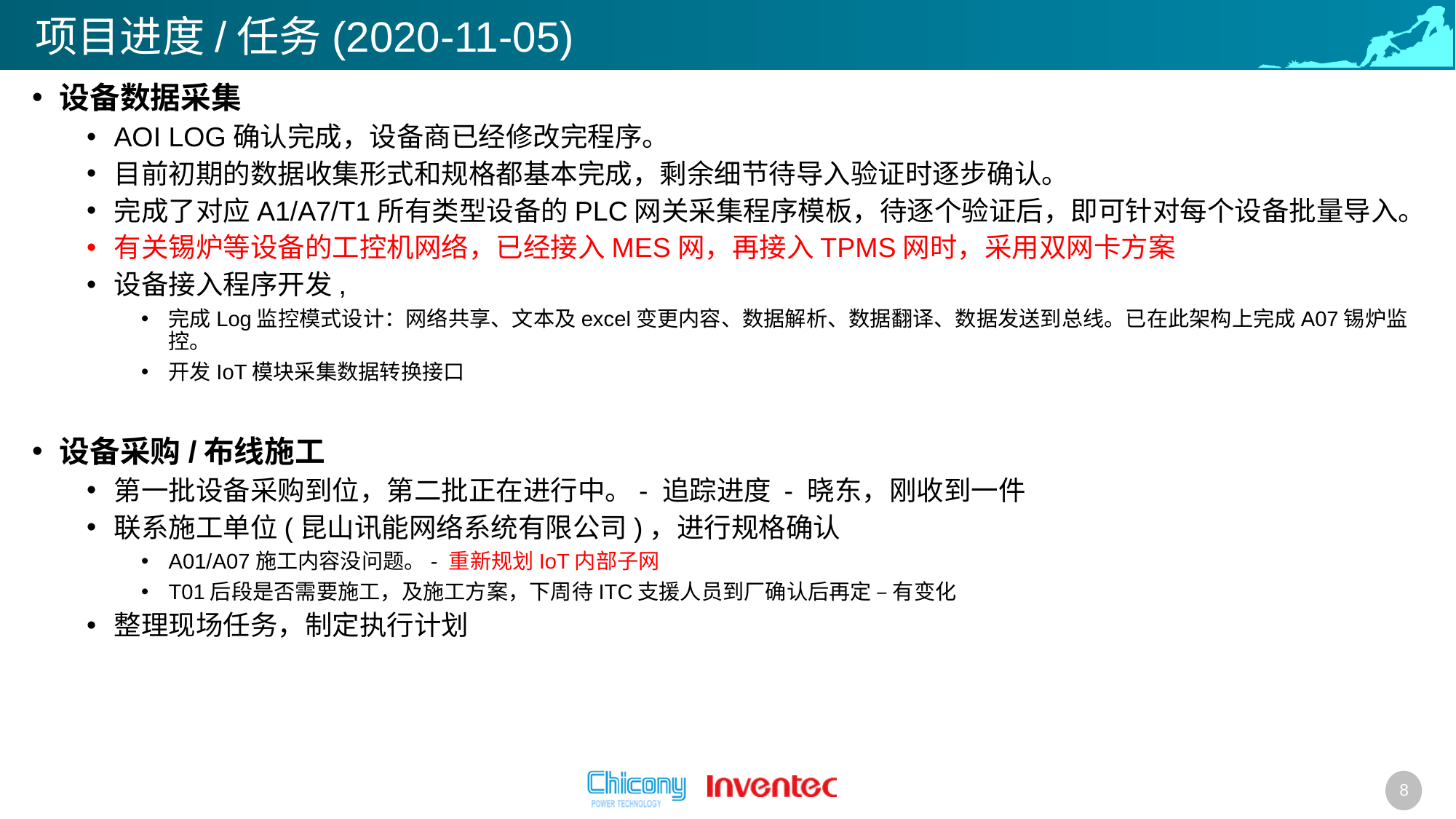

# 项目进度/任务(2020-11-05)
设备数据采集
AOI LOG确认完成，设备商已经修改完程序。
目前初期的数据收集形式和规格都基本完成，剩余细节待导入验证时逐步确认。
完成了对应A1/A7/T1所有类型设备的PLC网关采集程序模板，待逐个验证后，即可针对每个设备批量导入。
有关锡炉等设备的工控机网络，已经接入MES网，再接入TPMS网时，采用双网卡方案
设备接入程序开发,
完成Log监控模式设计：网络共享、文本及excel变更内容、数据解析、数据翻译、数据发送到总线。已在此架构上完成A07锡炉监控。
开发IoT模块采集数据转换接口

设备采购/布线施工
第一批设备采购到位，第二批正在进行中。- 追踪进度 - 晓东，刚收到一件
联系施工单位(昆山讯能网络系统有限公司)，进行规格确认
A01/A07施工内容没问题。- 重新规划IoT内部子网
T01后段是否需要施工，及施工方案，下周待ITC支援人员到厂确认后再定 – 有变化
整理现场任务，制定执行计划